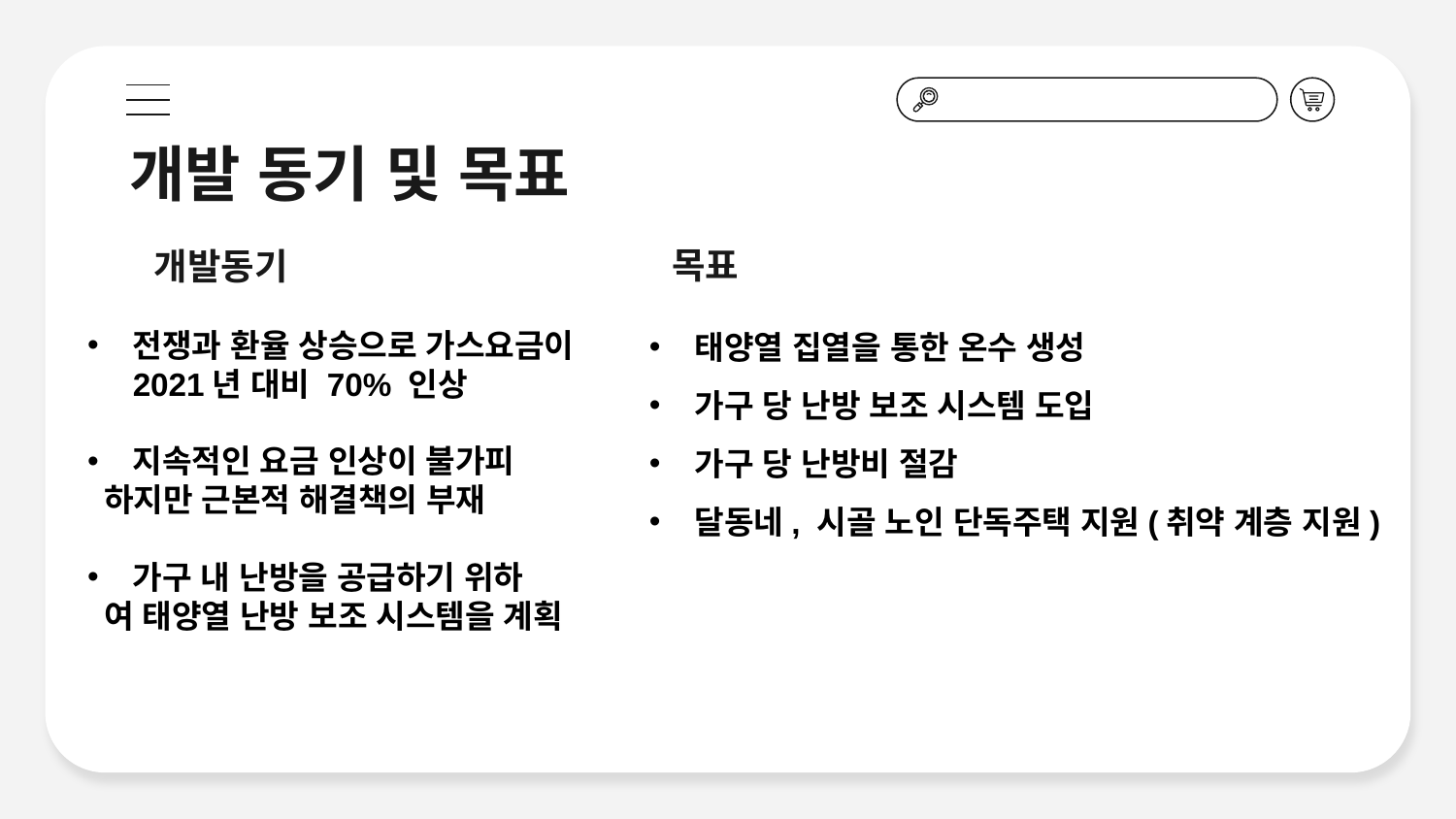

# 개발 동기 및 목표
목표
개발동기
태양열 집열을 통한 온수 생성
가구 당 난방 보조 시스템 도입
가구 당 난방비 절감
달동네, 시골 노인 단독주택 지원(취약 계층 지원)
전쟁과 환율 상승으로 가스요금이 2021년 대비 70% 인상

지속적인 요금 인상이 불가피
 하지만 근본적 해결책의 부재

가구 내 난방을 공급하기 위하
 여 태양열 난방 보조 시스템을 계획